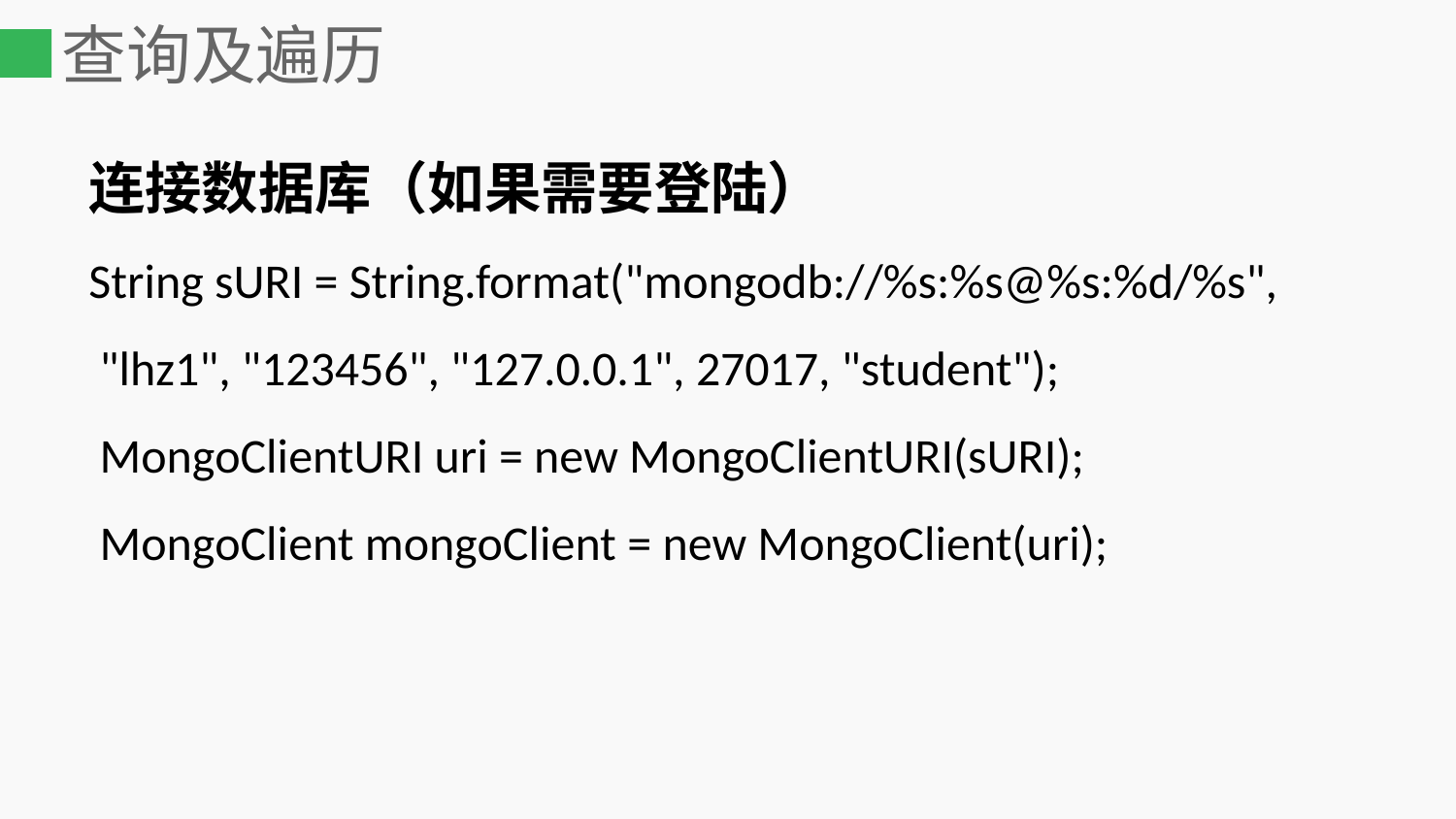

# 查询及遍历
连接数据库（如果需要登陆）
String sURI = String.format("mongodb://%s:%s@%s:%d/%s",
 "lhz1", "123456", "127.0.0.1", 27017, "student");
 MongoClientURI uri = new MongoClientURI(sURI);
 MongoClient mongoClient = new MongoClient(uri);